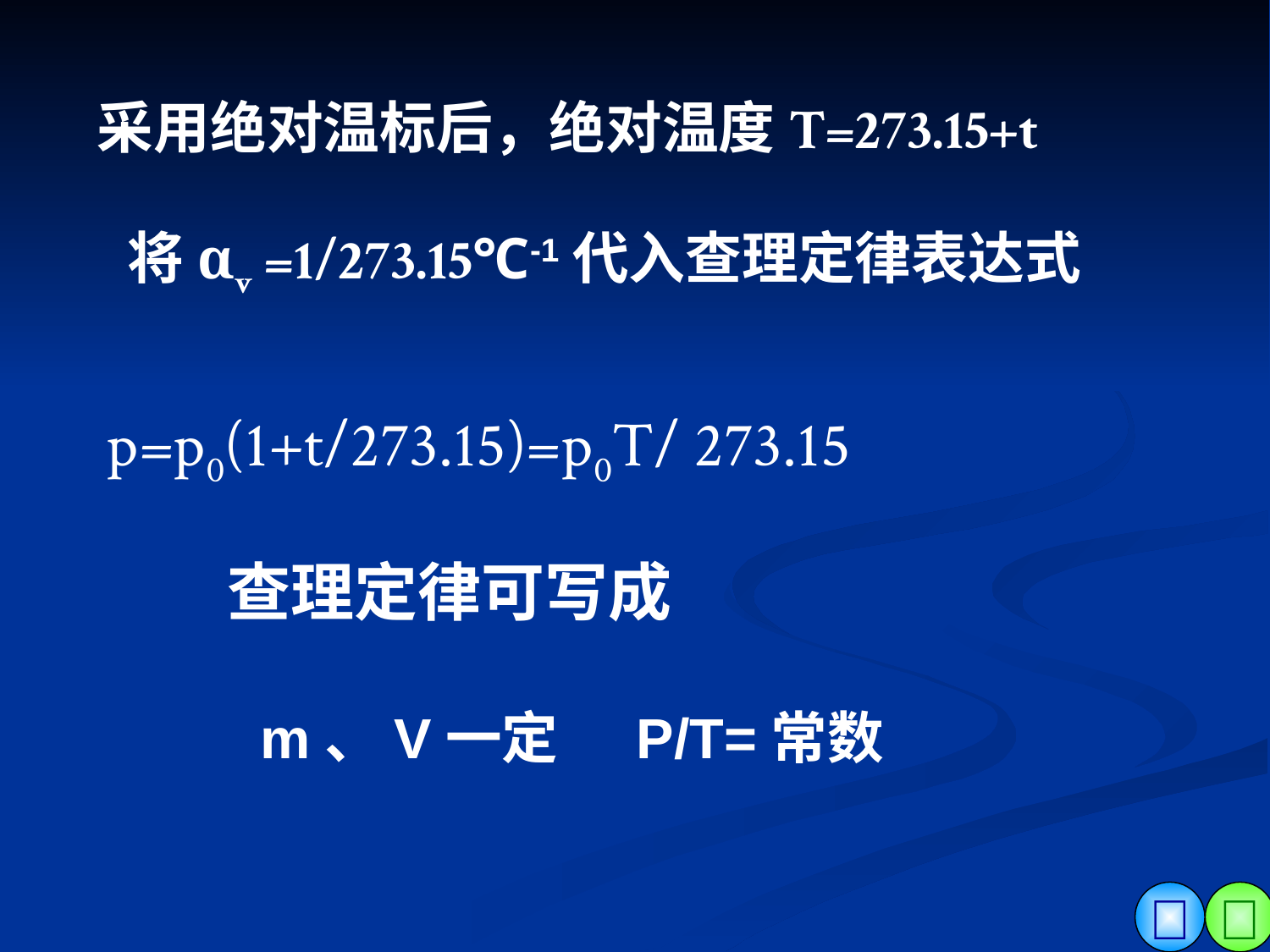

采用绝对温标后，绝对温度T=273.15+t
将αv =1/273.15℃-1代入查理定律表达式
p=p0(1+t/273.15)=p0T/ 273.15
查理定律可写成
 m、V一定     P/T=常数